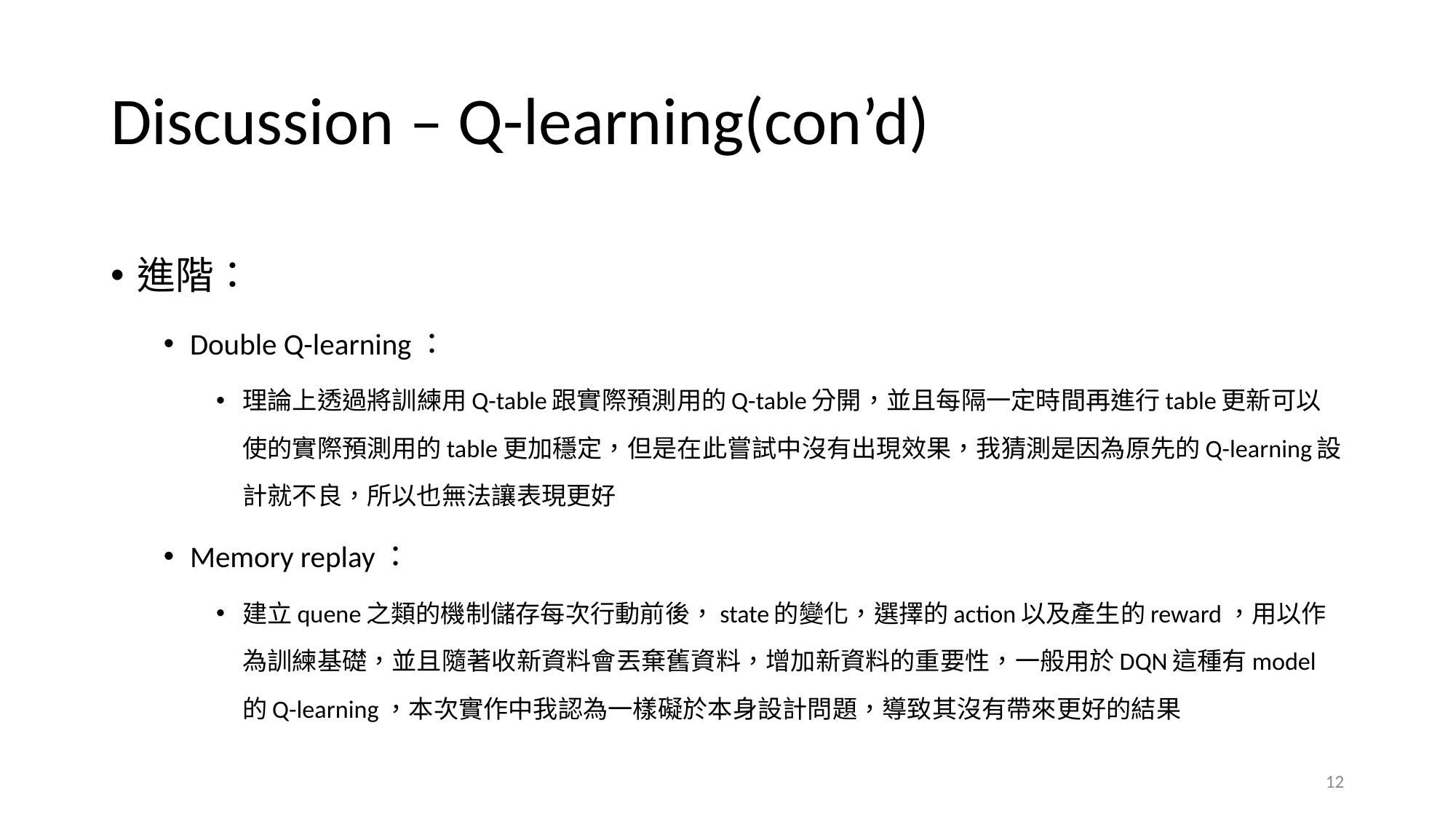

# Discussion – Q-learning(con’d)
進階：
Double Q-learning：
理論上透過將訓練用Q-table跟實際預測用的Q-table分開，並且每隔一定時間再進行table更新可以使的實際預測用的table更加穩定，但是在此嘗試中沒有出現效果，我猜測是因為原先的Q-learning設計就不良，所以也無法讓表現更好
Memory replay：
建立quene之類的機制儲存每次行動前後，state的變化，選擇的action以及產生的reward，用以作為訓練基礎，並且隨著收新資料會丟棄舊資料，增加新資料的重要性，一般用於DQN這種有model的Q-learning，本次實作中我認為一樣礙於本身設計問題，導致其沒有帶來更好的結果
12